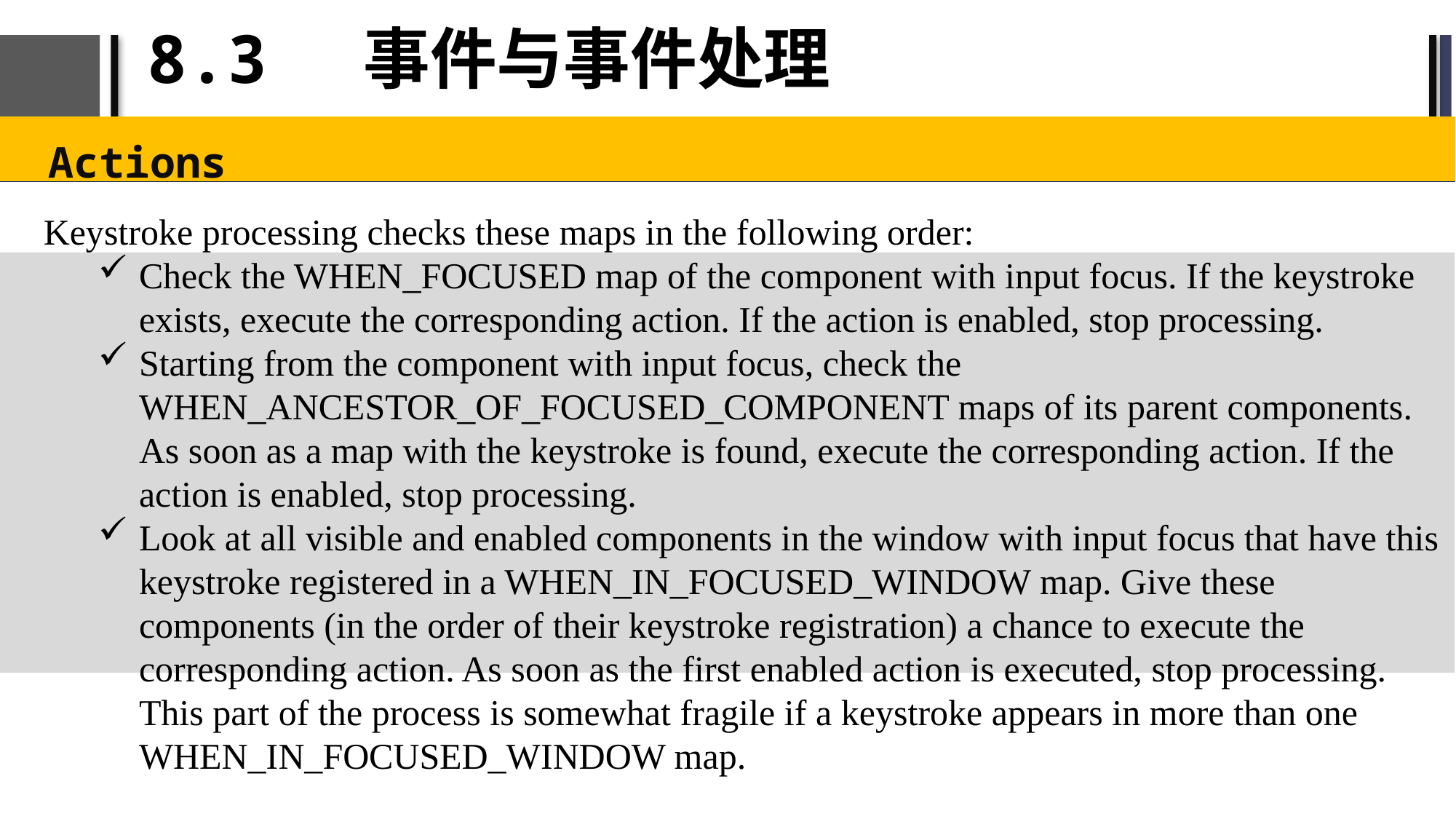

# 8.3  事件与事件处理

Actions

Keystroke processing checks these maps in the following order:
Check the WHEN_FOCUSED map of the component with input focus. If the keystroke exists, execute the corresponding action. If the action is enabled, stop processing.
Starting from the component with input focus, check the WHEN_ANCESTOR_OF_FOCUSED_COMPONENT maps of its parent components. As soon as a map with the keystroke is found, execute the corresponding action. If the action is enabled, stop processing.
Look at all visible and enabled components in the window with input focus that have this keystroke registered in a WHEN_IN_FOCUSED_WINDOW map. Give these components (in the order of their keystroke registration) a chance to execute the corresponding action. As soon as the first enabled action is executed, stop processing. This part of the process is somewhat fragile if a keystroke appears in more than one WHEN_IN_FOCUSED_WINDOW map.